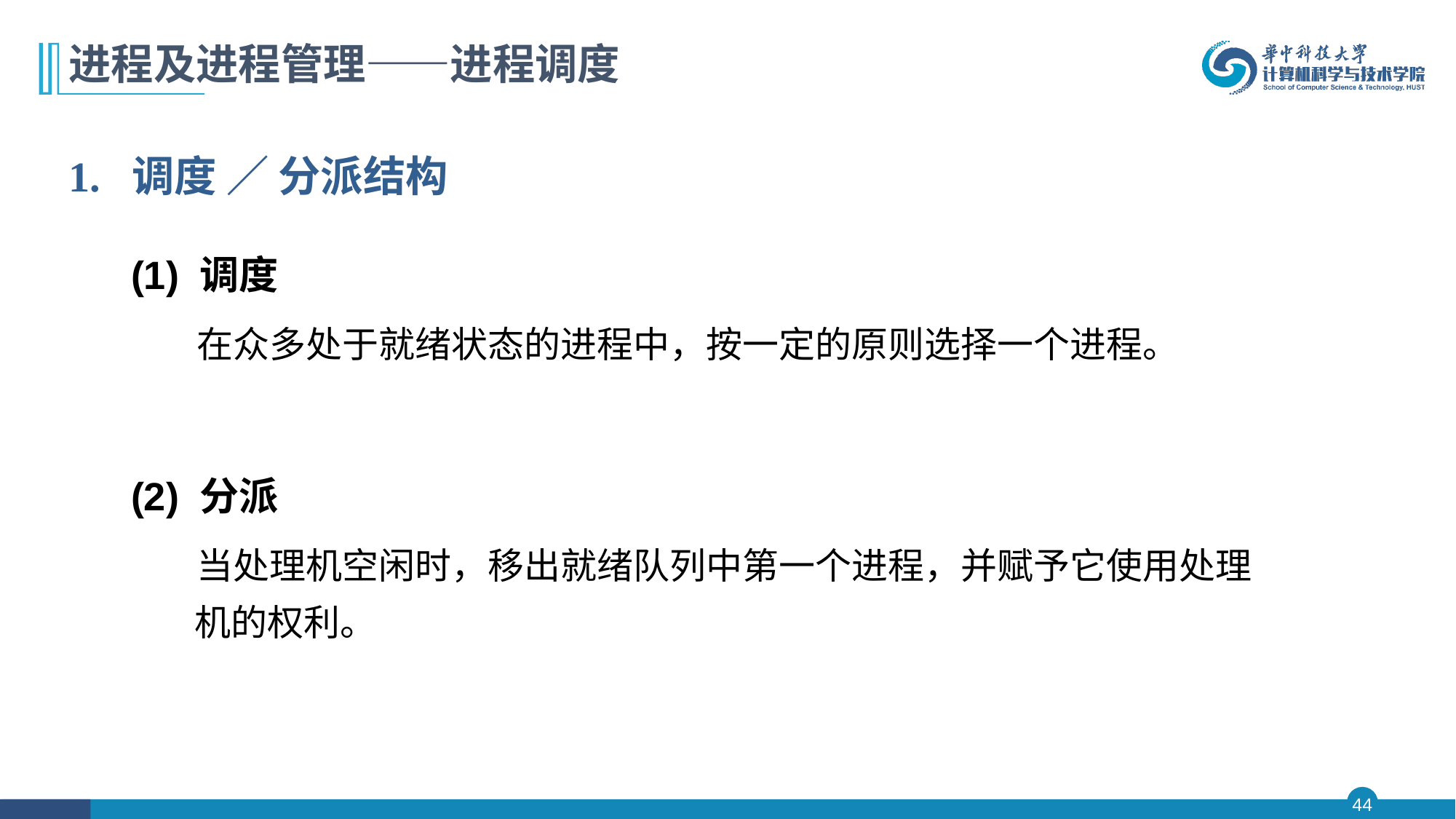

# 进程及进程管理——进程调度
1.  调度 ∕ 分派结构
(1) 调度
       在众多处于就绪状态的进程中，按一定的原则选择一个进程。

(2) 分派
       当处理机空闲时，移出就绪队列中第一个进程，并赋予它使用处理机的权利。